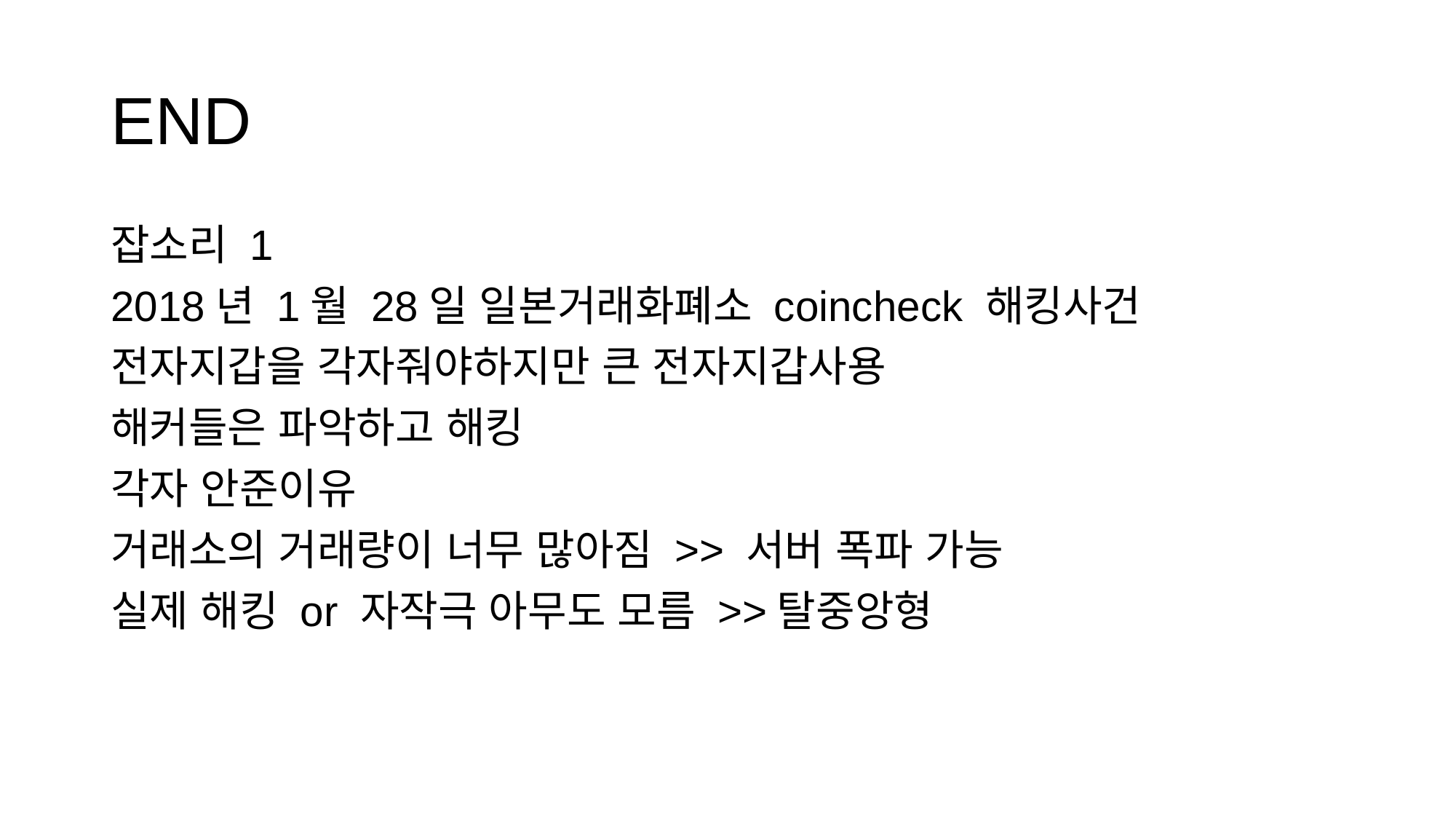

# END
잡소리 1
2018년 1월 28일 일본거래화폐소 coincheck 해킹사건
전자지갑을 각자줘야하지만 큰 전자지갑사용
해커들은 파악하고 해킹
각자 안준이유
거래소의 거래량이 너무 많아짐 >> 서버 폭파 가능
실제 해킹 or 자작극 아무도 모름 >>탈중앙형